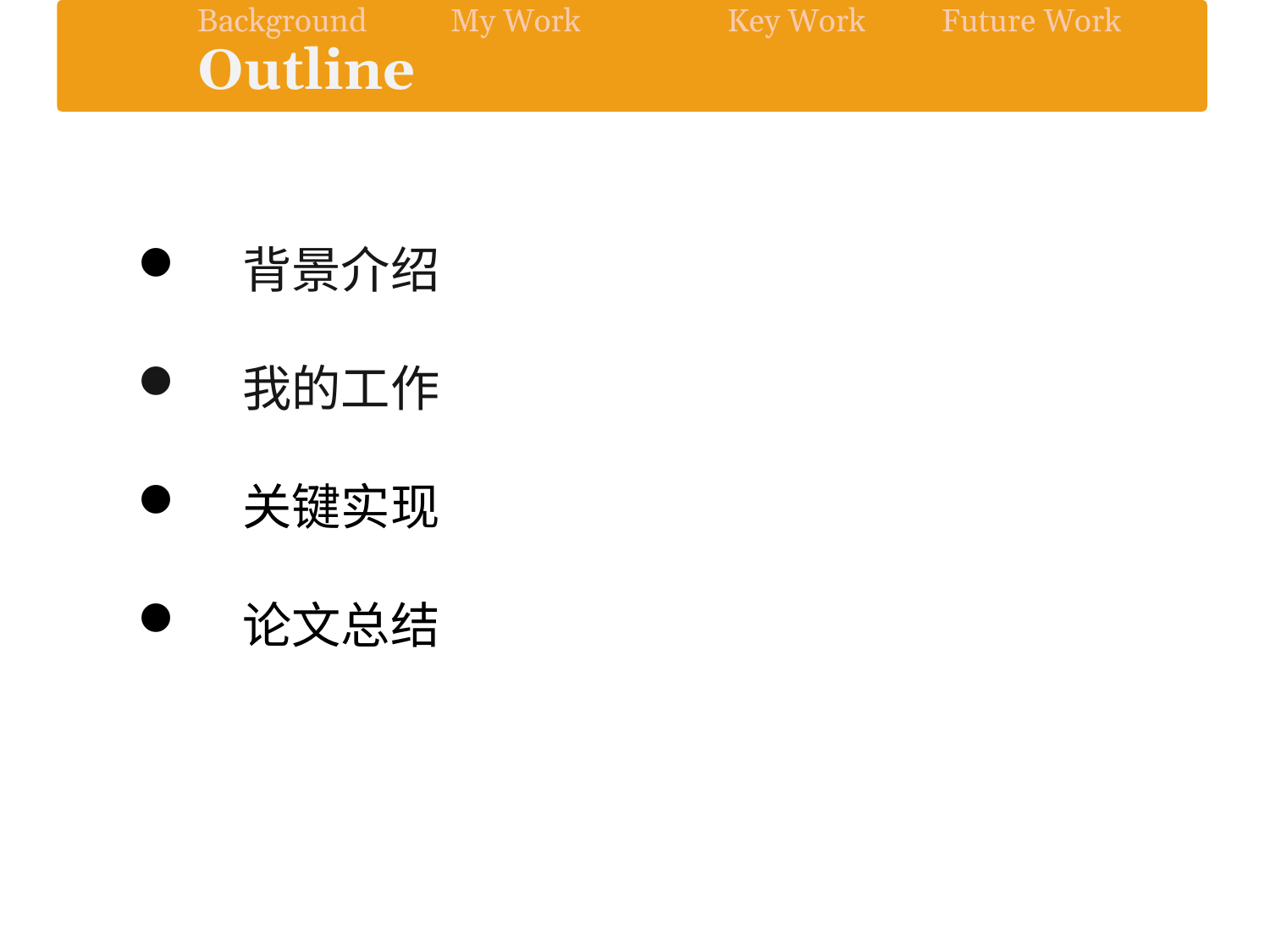

Background
My Work
Key Work
Future Work
Outline
    背景介绍
    我的工作
    关键实现
    论文总结